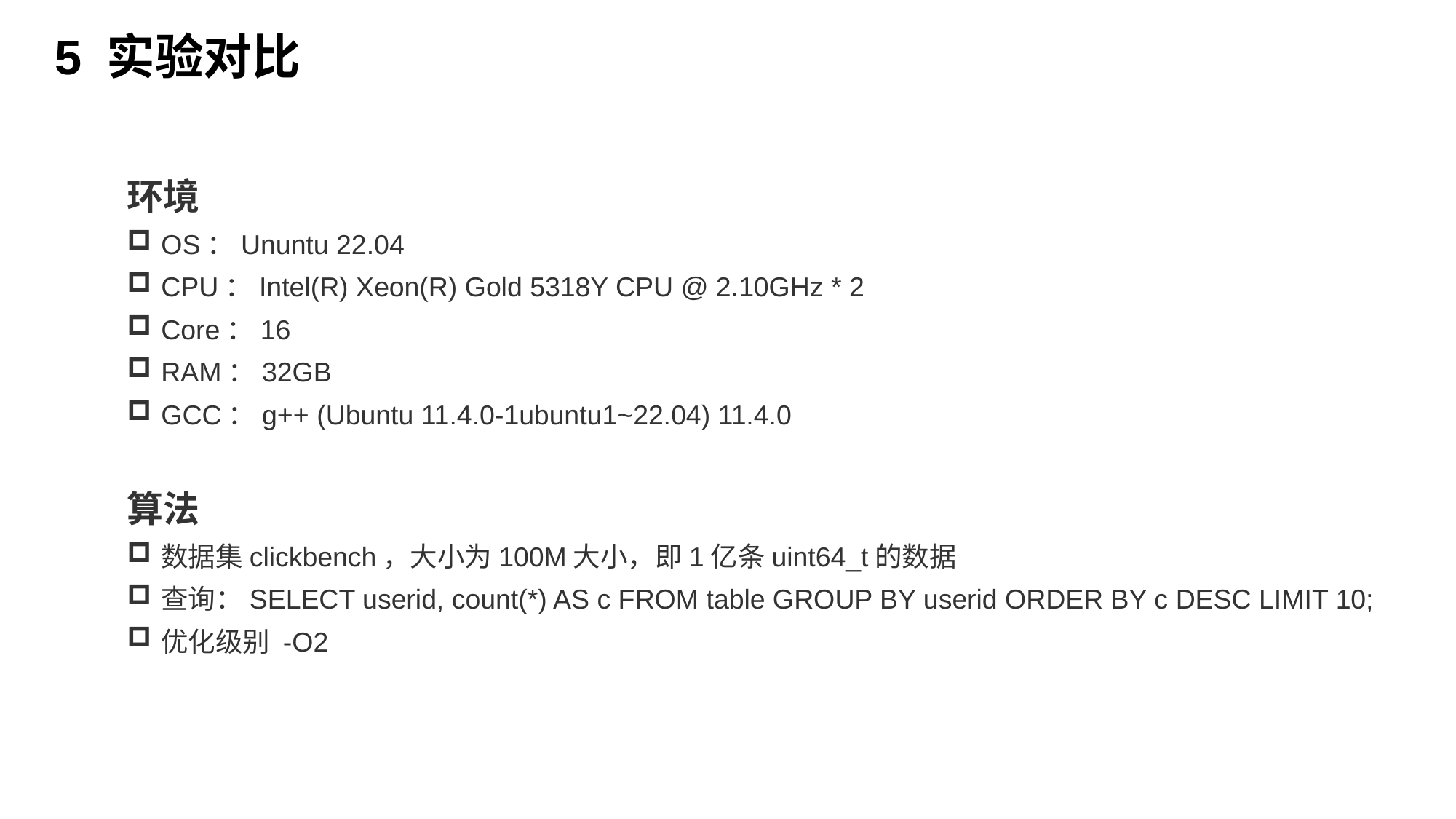

5 实验对比
环境
OS：Ununtu 22.04
CPU：Intel(R) Xeon(R) Gold 5318Y CPU @ 2.10GHz * 2
Core：16
RAM：32GB
GCC：g++ (Ubuntu 11.4.0-1ubuntu1~22.04) 11.4.0

算法
数据集clickbench，大小为100M大小，即1亿条uint64_t的数据
查询：SELECT userid, count(*) AS c FROM table GROUP BY userid ORDER BY c DESC LIMIT 10;
优化级别 -O2